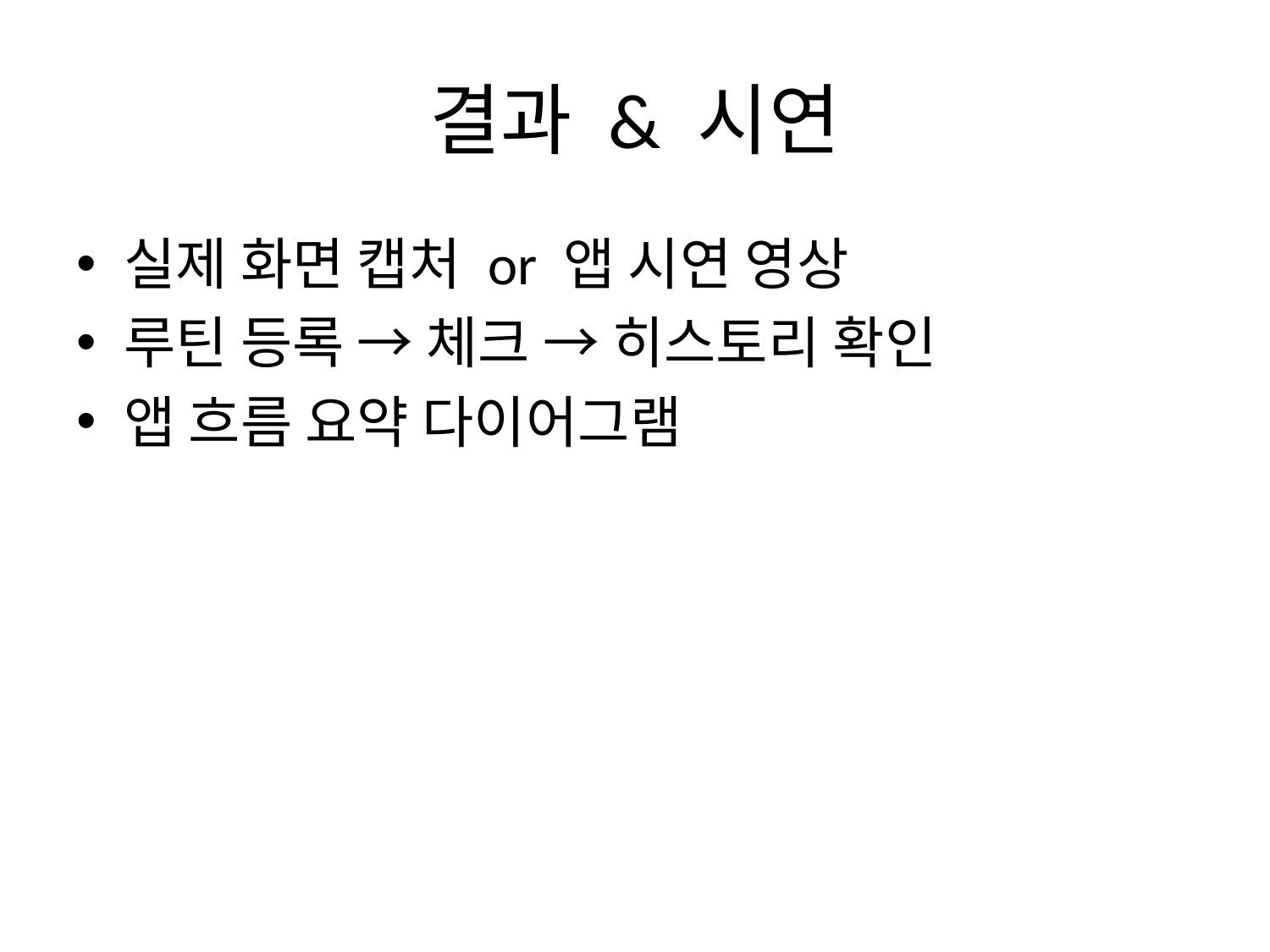

# 결과 & 시연
실제 화면 캡처 or 앱 시연 영상
루틴 등록 → 체크 → 히스토리 확인
앱 흐름 요약 다이어그램